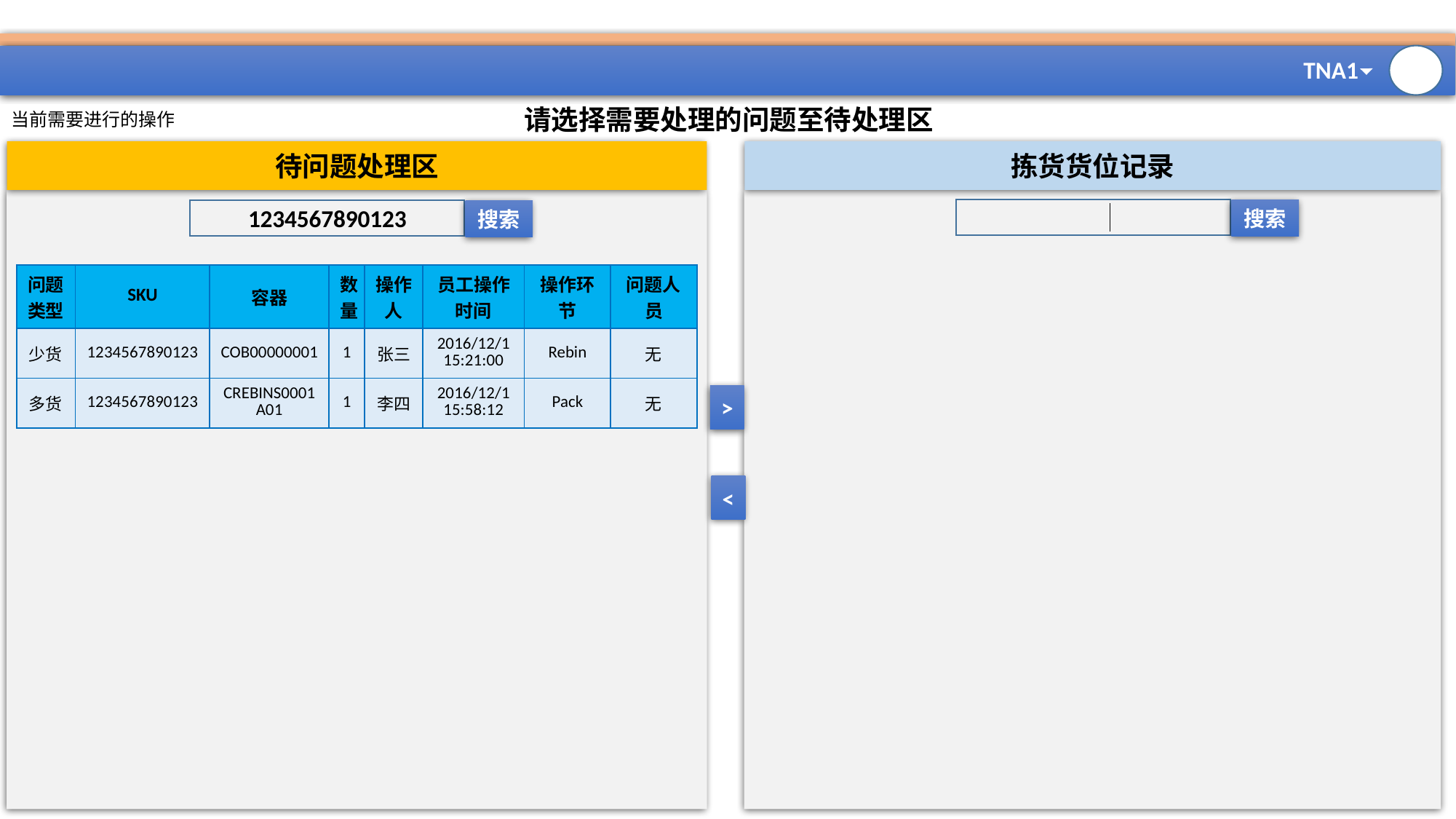

#
请选择需要处理的问题至待处理区
当前需要进行的操作
待问题处理区

拣货货位记录

搜索
1234567890123
搜索
| 问题类型 | SKU | 容器 | 数量 | 操作人 | 员工操作时间 | 操作环节 | 问题人员 |
| --- | --- | --- | --- | --- | --- | --- | --- |
| 少货 | 1234567890123 | COB00000001 | 1 | 张三 | 2016/12/1 15:21:00 | Rebin | 无 |
| 多货 | 1234567890123 | CREBINS0001A01 | 1 | 李四 | 2016/12/1 15:58:12 | Pack | 无 |
>
<